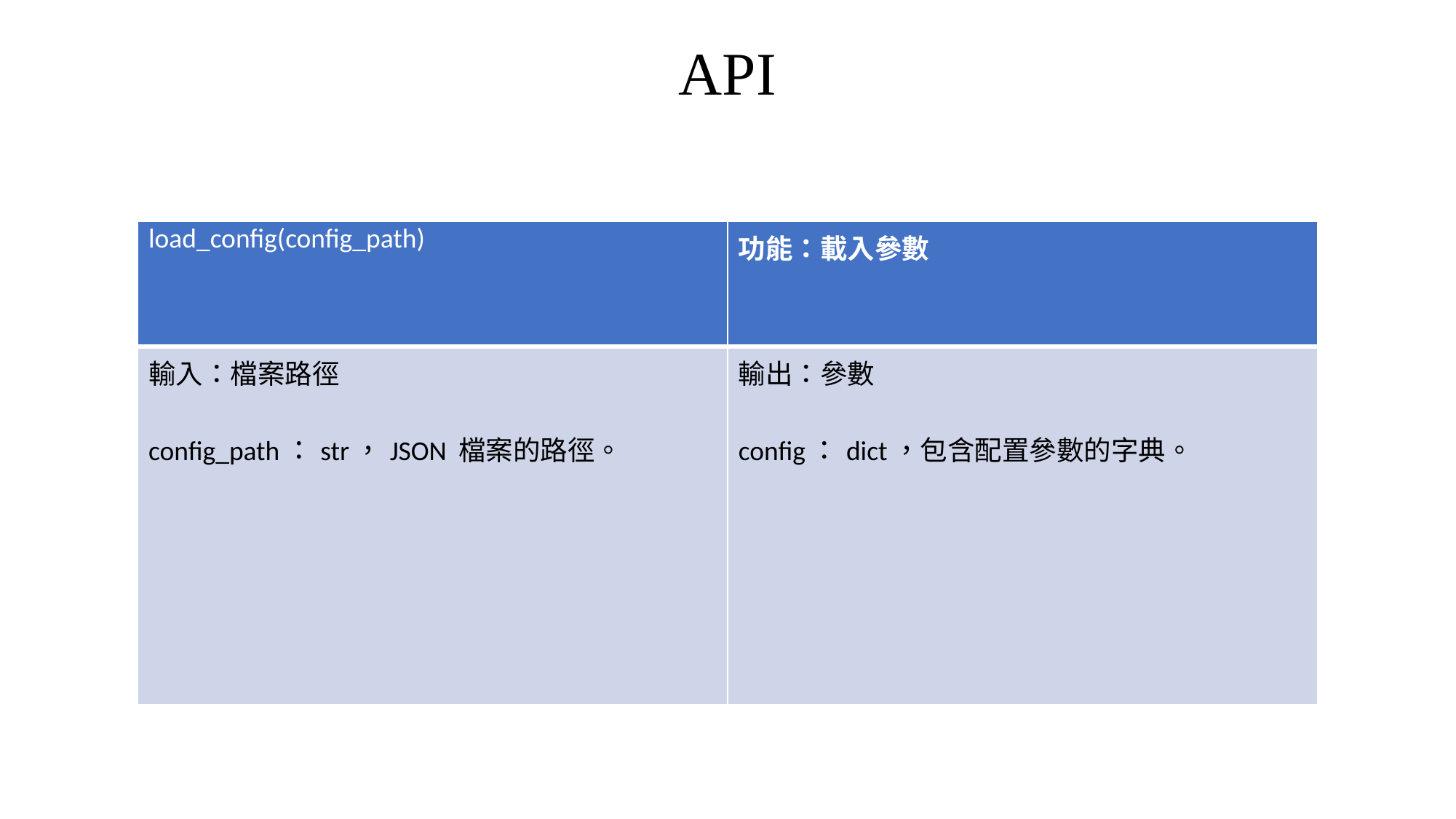

API
| load\_config(config\_path) | 功能：載入參數 |
| --- | --- |
| 輸入：檔案路徑 config\_path：str，JSON 檔案的路徑。 | 輸出：參數 config：dict，包含配置參數的字典。 |